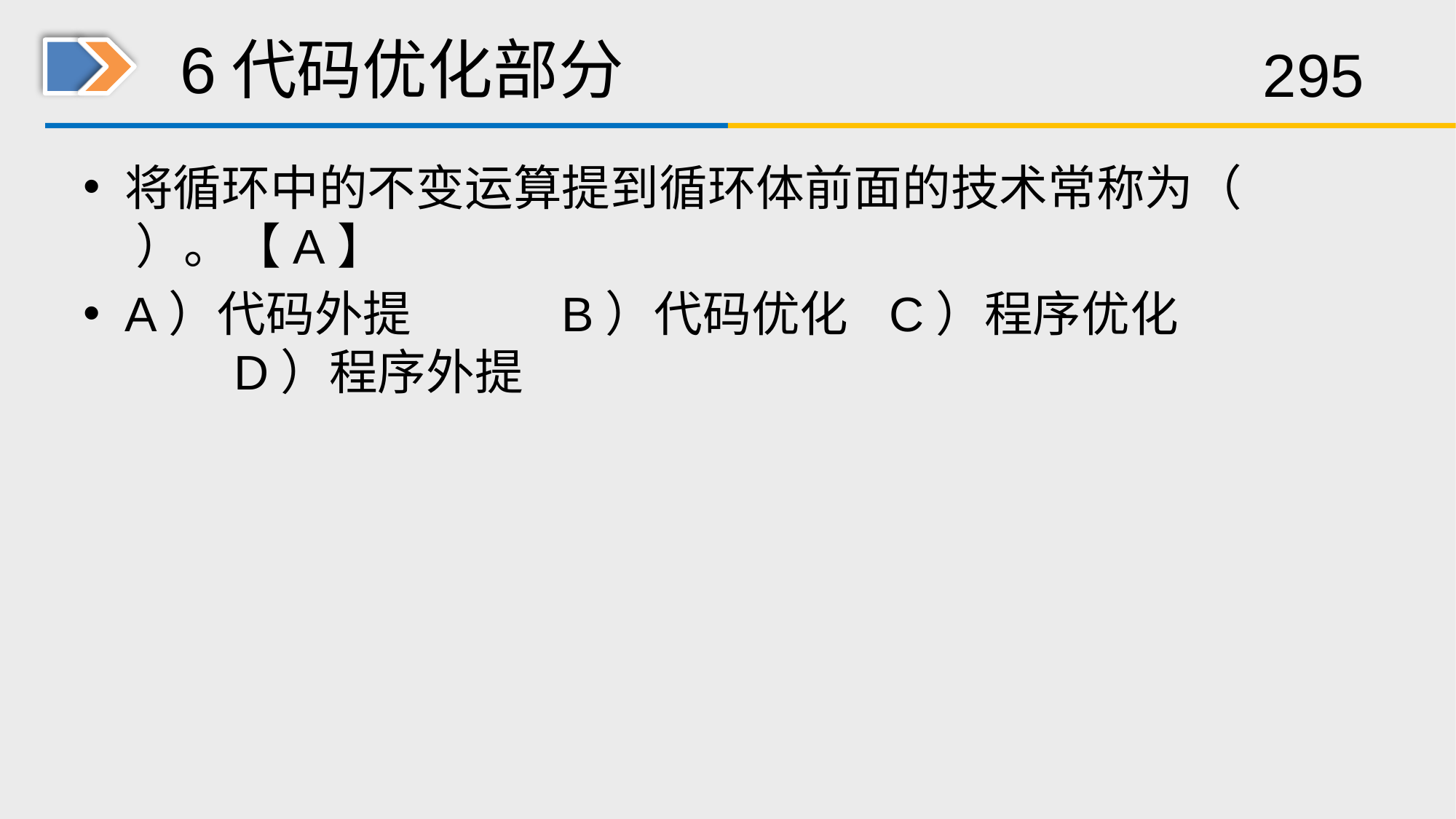

# 6代码优化部分
295
将循环中的不变运算提到循环体前面的技术常称为（   ）。【A】
A）代码外提		B）代码优化 	C）程序优化		D）程序外提